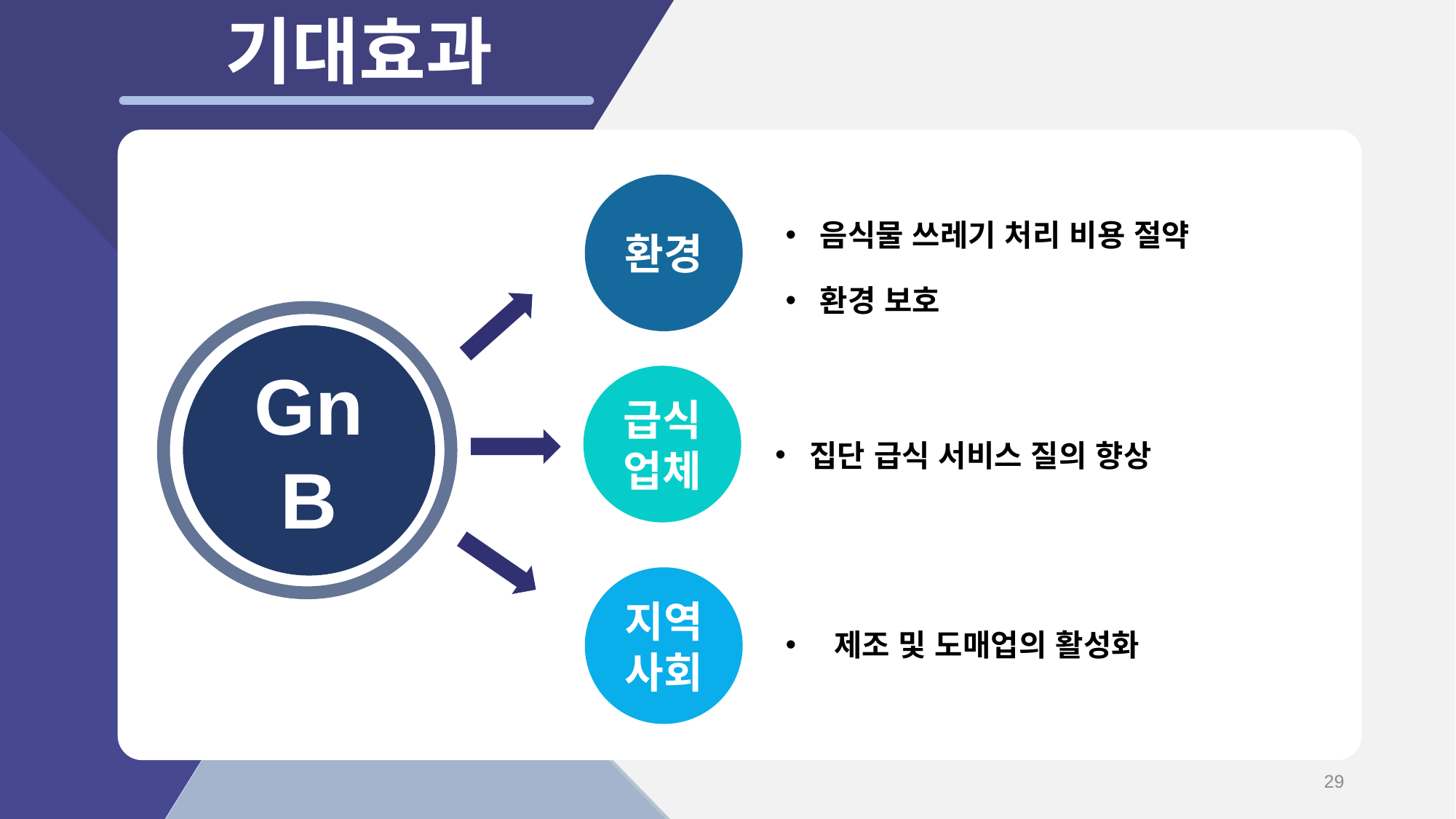

기대효과

환경

GnB
급식업체
지역
사회
음식물 쓰레기 처리 비용 절약
환경 보호

집단 급식 서비스 질의 향상

 제조 및 도매업의 활성화
29